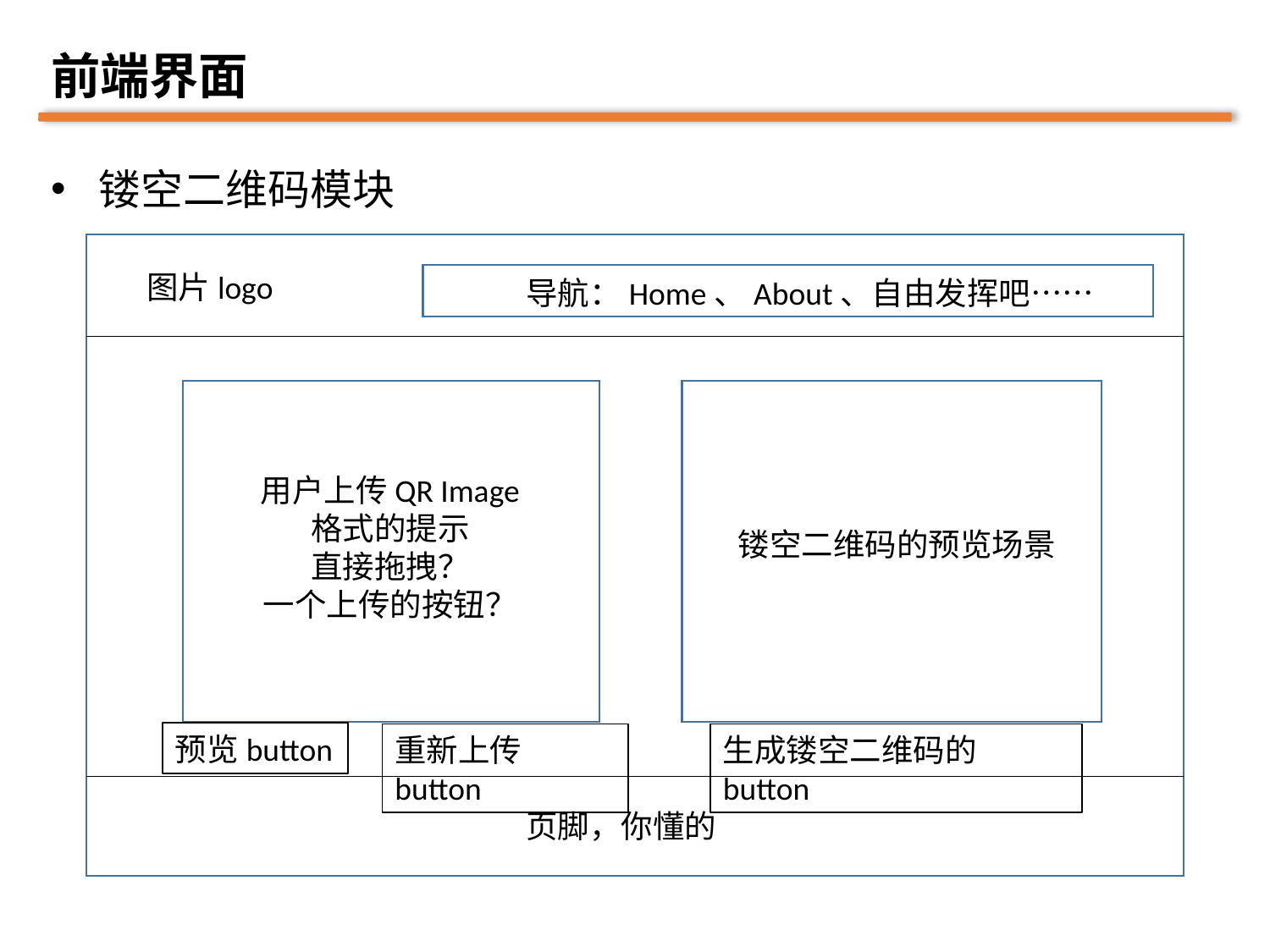

前端界面

镂空二维码模块

图片logo

导航：Home、About、自由发挥吧……

用户上传QR Image
格式的提示
直接拖拽？
一个上传的按钮？
镂空二维码的预览场景
预览button
重新上传button
生成镂空二维码的button
页脚，你懂的